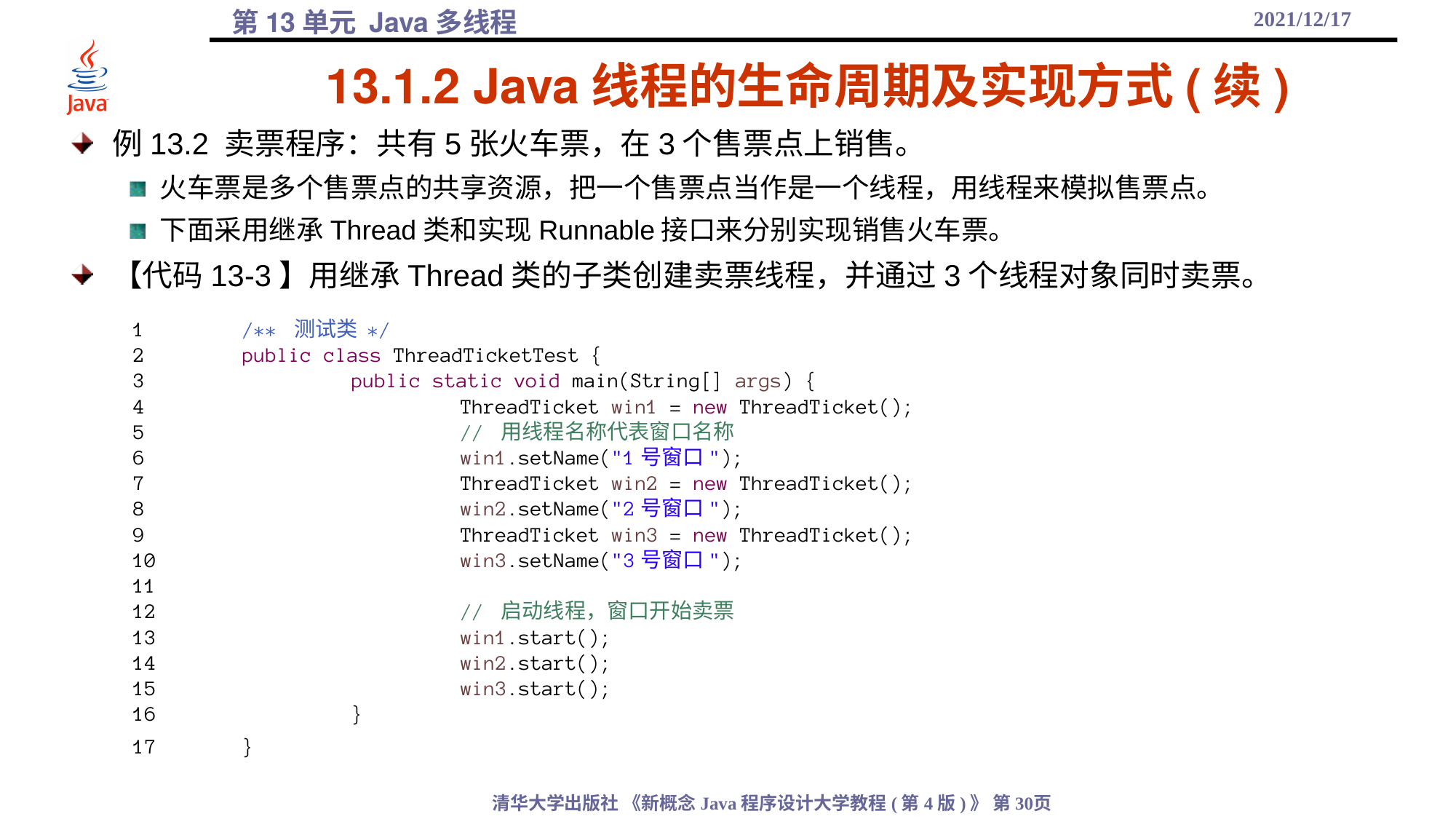

2021/12/17
# 13.1.2 Java线程的生命周期及实现方式(续)
例13.2 卖票程序：共有5张火车票，在3个售票点上销售。
火车票是多个售票点的共享资源，把一个售票点当作是一个线程，用线程来模拟售票点。
下面采用继承Thread类和实现Runnable接口来分别实现销售火车票。
【代码13-3】用继承Thread类的子类创建卖票线程，并通过3个线程对象同时卖票。

1	/** 测试类 */
2	public class ThreadTicketTest {
3		public static void main(String[] args) {
4			ThreadTicket win1 = new ThreadTicket();
5			// 用线程名称代表窗口名称
6			win1.setName("1号窗口");
7			ThreadTicket win2 = new ThreadTicket();
8			win2.setName("2号窗口");
9			ThreadTicket win3 = new ThreadTicket();
10			win3.setName("3号窗口");
11
12			// 启动线程，窗口开始卖票
13			win1.start();
14			win2.start();
15			win3.start();
16		}
17	}